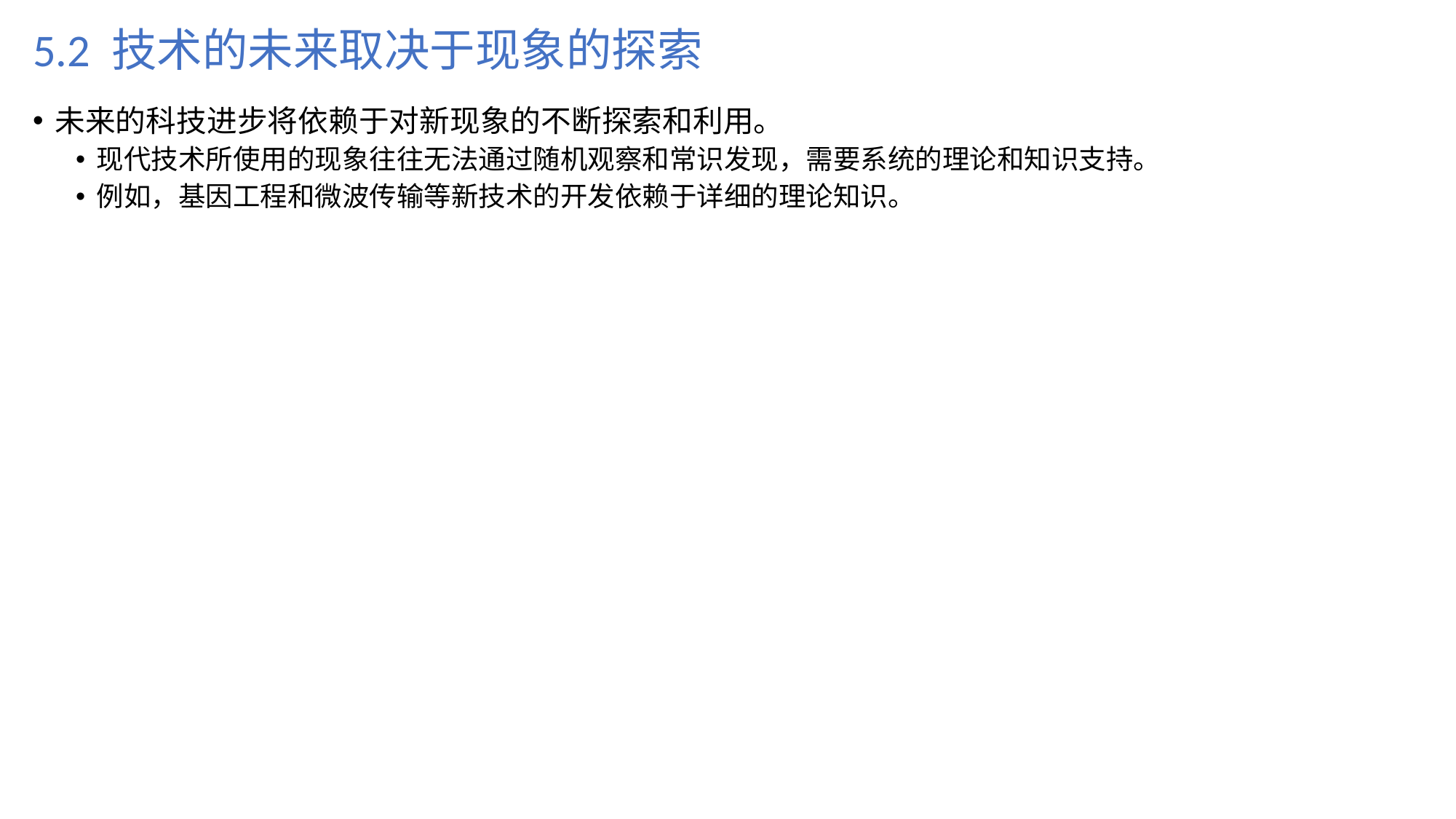

# 5.2 技术的未来取决于现象的探索
未来的科技进步将依赖于对新现象的不断探索和利用。
现代技术所使用的现象往往无法通过随机观察和常识发现，需要系统的理论和知识支持。
例如，基因工程和微波传输等新技术的开发依赖于详细的理论知识。